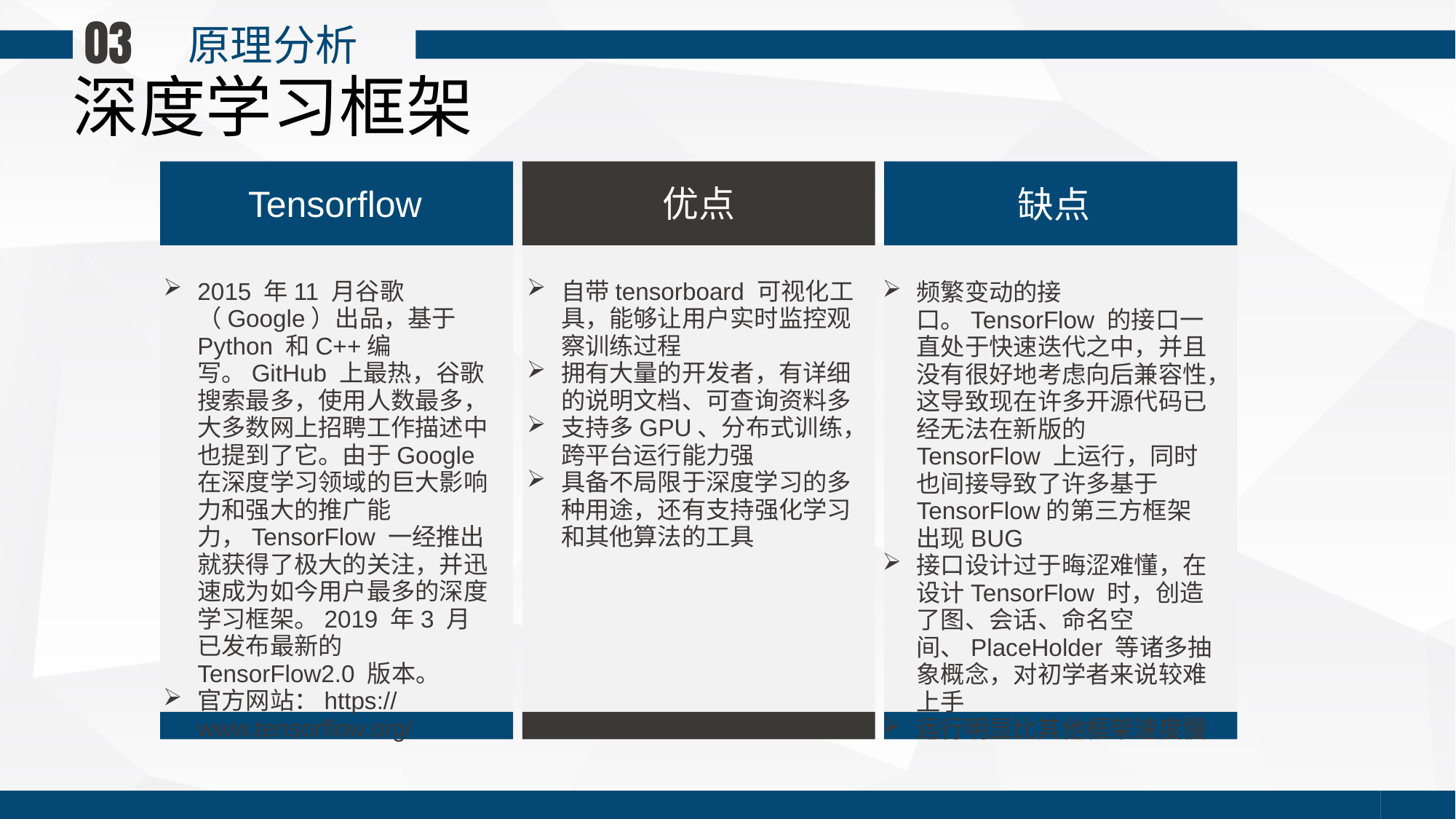

03
原理分析

深度学习框架

Tensorflow

优点

缺点
2015 年11 月谷歌（Google）出品，基于Python 和C++编写。GitHub 上最热，谷歌搜索最多，使用人数最多，大多数网上招聘工作描述中也提到了它。由于Google 在深度学习领域的巨大影响力和强大的推广能力，TensorFlow 一经推出就获得了极大的关注，并迅速成为如今用户最多的深度学习框架。2019 年3 月已发布最新的TensorFlow2.0 版本。
官方网站：https://www.tensorflow.org/
自带tensorboard 可视化工具，能够让用户实时监控观察训练过程
拥有大量的开发者，有详细的说明文档、可查询资料多
支持多GPU、分布式训练，跨平台运行能力强
具备不局限于深度学习的多种用途，还有支持强化学习和其他算法的工具
频繁变动的接口。TensorFlow 的接口一直处于快速迭代之中，并且没有很好地考虑向后兼容性，这导致现在许多开源代码已经无法在新版的TensorFlow 上运行，同时也间接导致了许多基于TensorFlow的第三方框架出现BUG
接口设计过于晦涩难懂，在设计TensorFlow 时，创造了图、会话、命名空间、PlaceHolder 等诸多抽象概念，对初学者来说较难上手
运行明显比其他框架速度慢